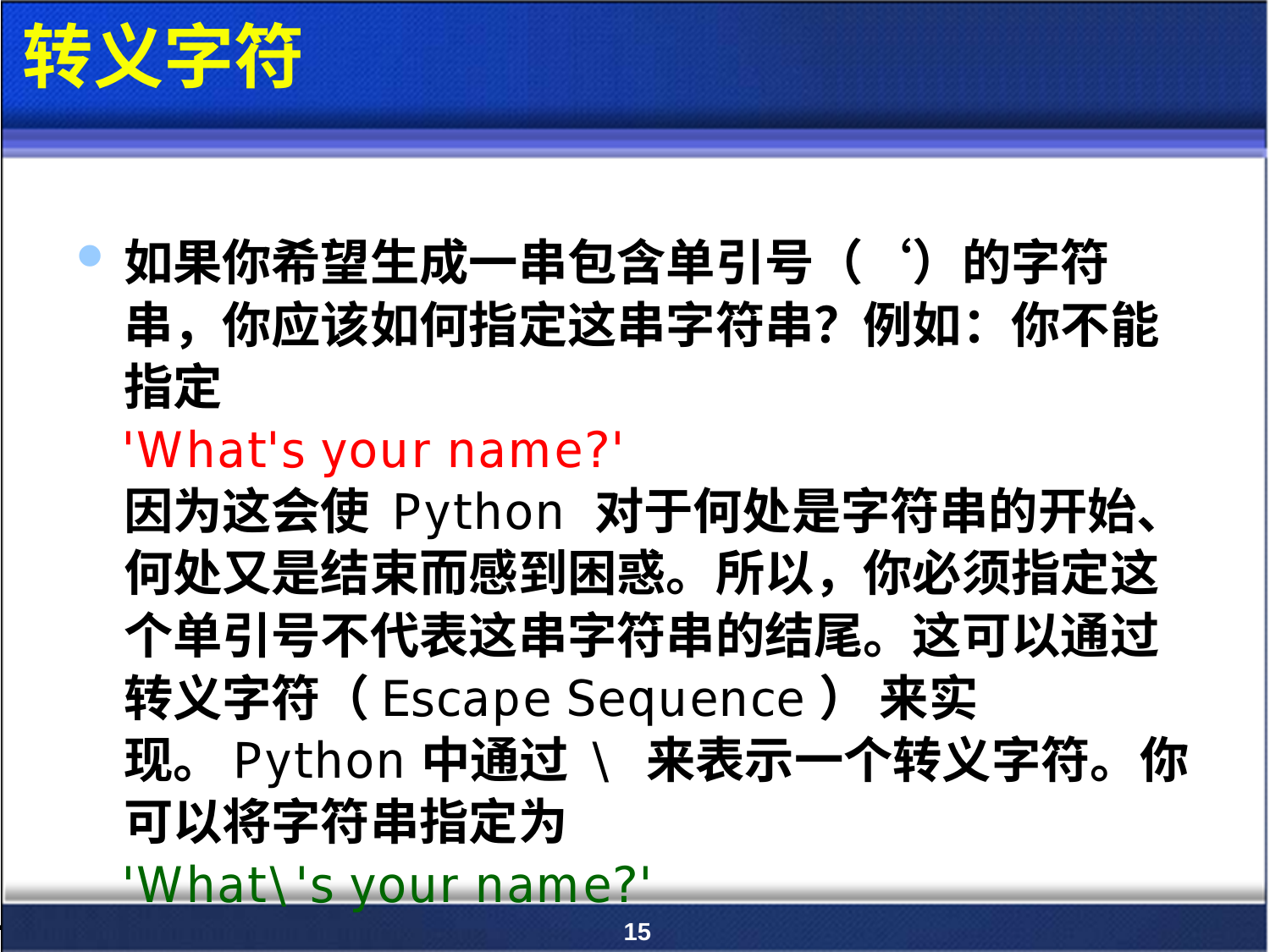

# 转义字符
如果你希望生成一串包含单引号（‘）的字符串，你应该如何指定这串字符串？例如：你不能指定
'What's your name?'
因为这会使 Python 对于何处是字符串的开始、何处又是结束而感到困惑。所以，你必须指定这个单引号不代表这串字符串的结尾。这可以通过 转义字符（Escape Sequence） 来实现。Python中通过 \ 来表示一个转义字符。你可以将字符串指定为
'What\'s your name?'
15